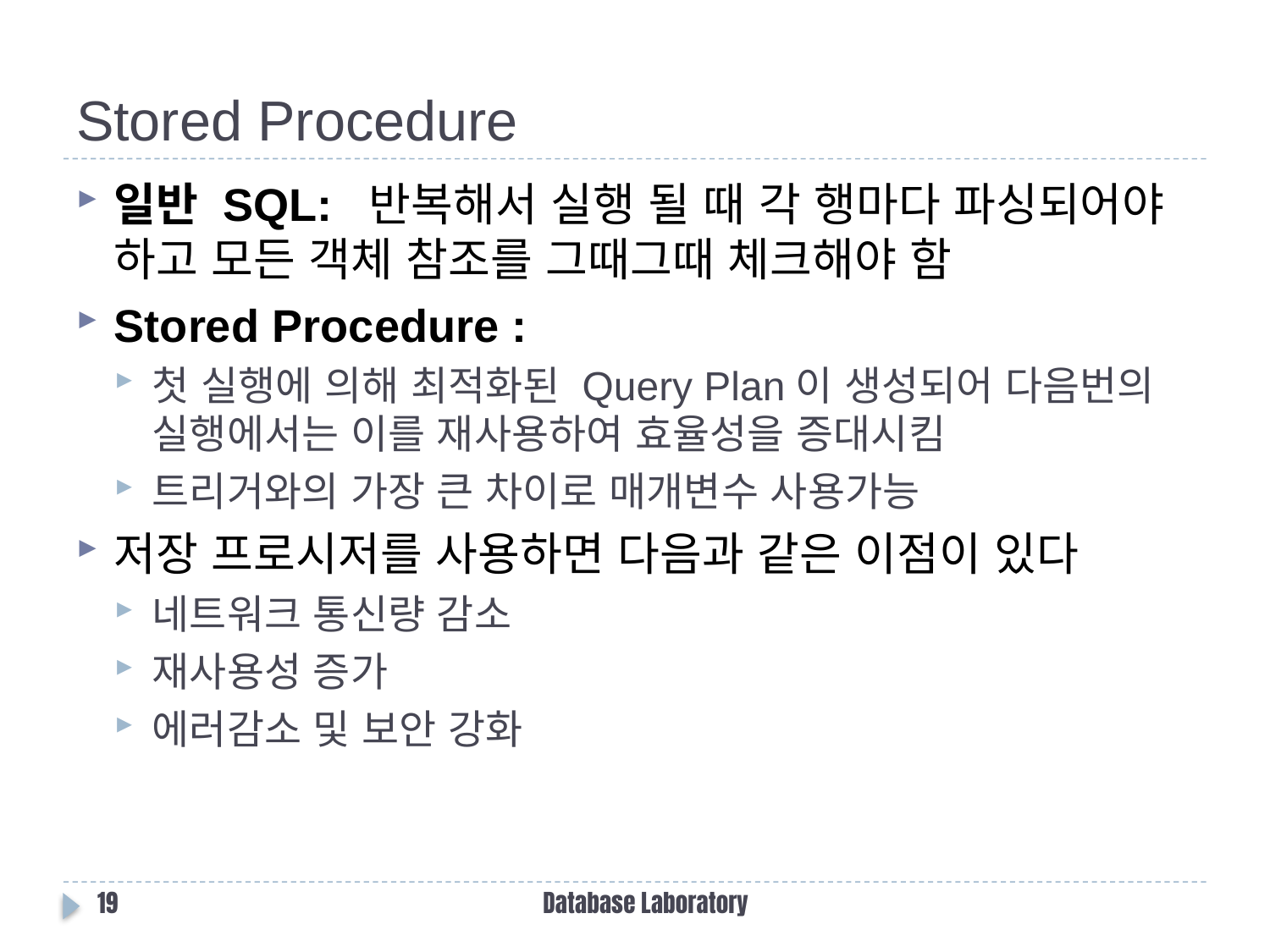

# Stored Procedure
일반 SQL:  반복해서 실행 될 때 각 행마다 파싱되어야 하고 모든 객체 참조를 그때그때 체크해야 함
Stored Procedure :
첫 실행에 의해 최적화된 Query Plan이 생성되어 다음번의 실행에서는 이를 재사용하여 효율성을 증대시킴
트리거와의 가장 큰 차이로 매개변수 사용가능
저장 프로시저를 사용하면 다음과 같은 이점이 있다
네트워크 통신량 감소
재사용성 증가
에러감소 및 보안 강화
19
Database Laboratory